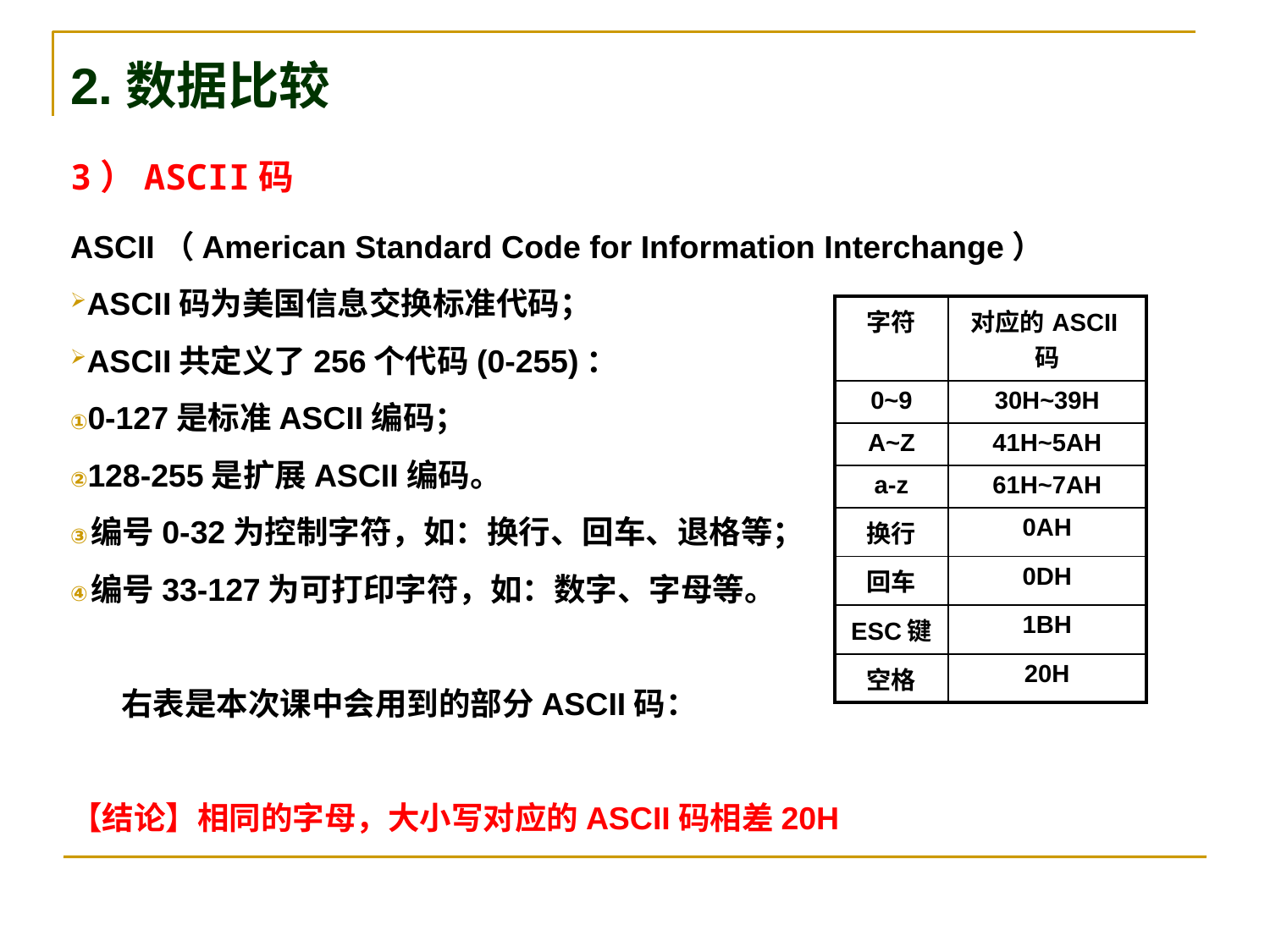

2.数据比较
3）ASCII码
ASCII（American Standard Code for Information Interchange）
ASCII码为美国信息交换标准代码；
ASCII共定义了256个代码(0-255)：
0-127是标准ASCII编码；
128-255是扩展ASCII编码。
编号0-32为控制字符，如：换行、回车、退格等；
编号33-127为可打印字符，如：数字、字母等。

      右表是本次课中会用到的部分ASCII码：

【结论】相同的字母，大小写对应的ASCII码相差20H

| 字符 | 对应的ASCII码 |
| --- | --- |
| 0~9 | 30H~39H |
| A~Z | 41H~5AH |
| a-z | 61H~7AH |
| 换行 | 0AH |
| 回车 | 0DH |
| ESC键 | 1BH |
| 空格 | 20H |